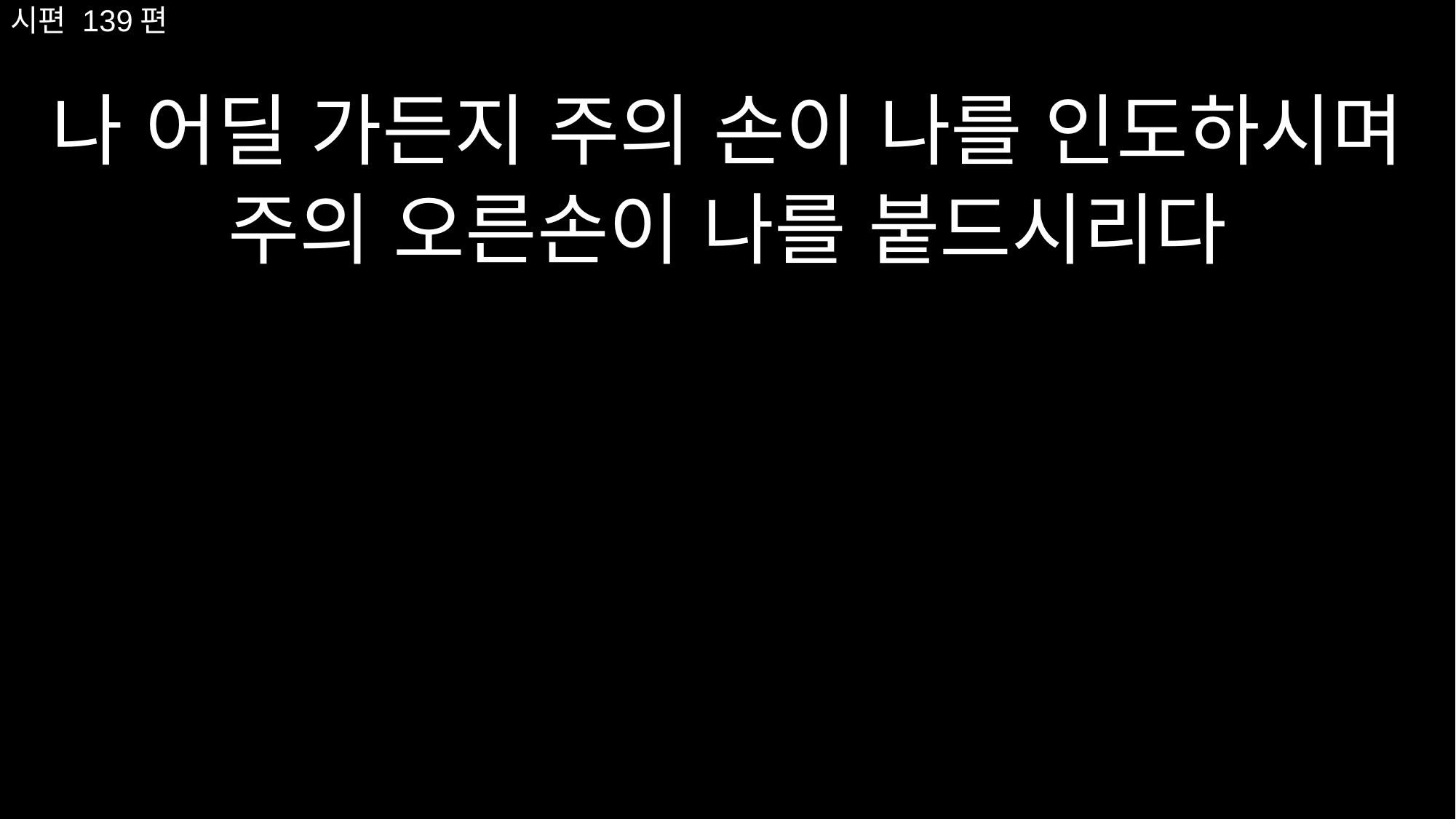

나 어딜 가든지 주의 손이 나를 인도하시며
주의 오른손이 나를 붙드시리다

# 시편 139편